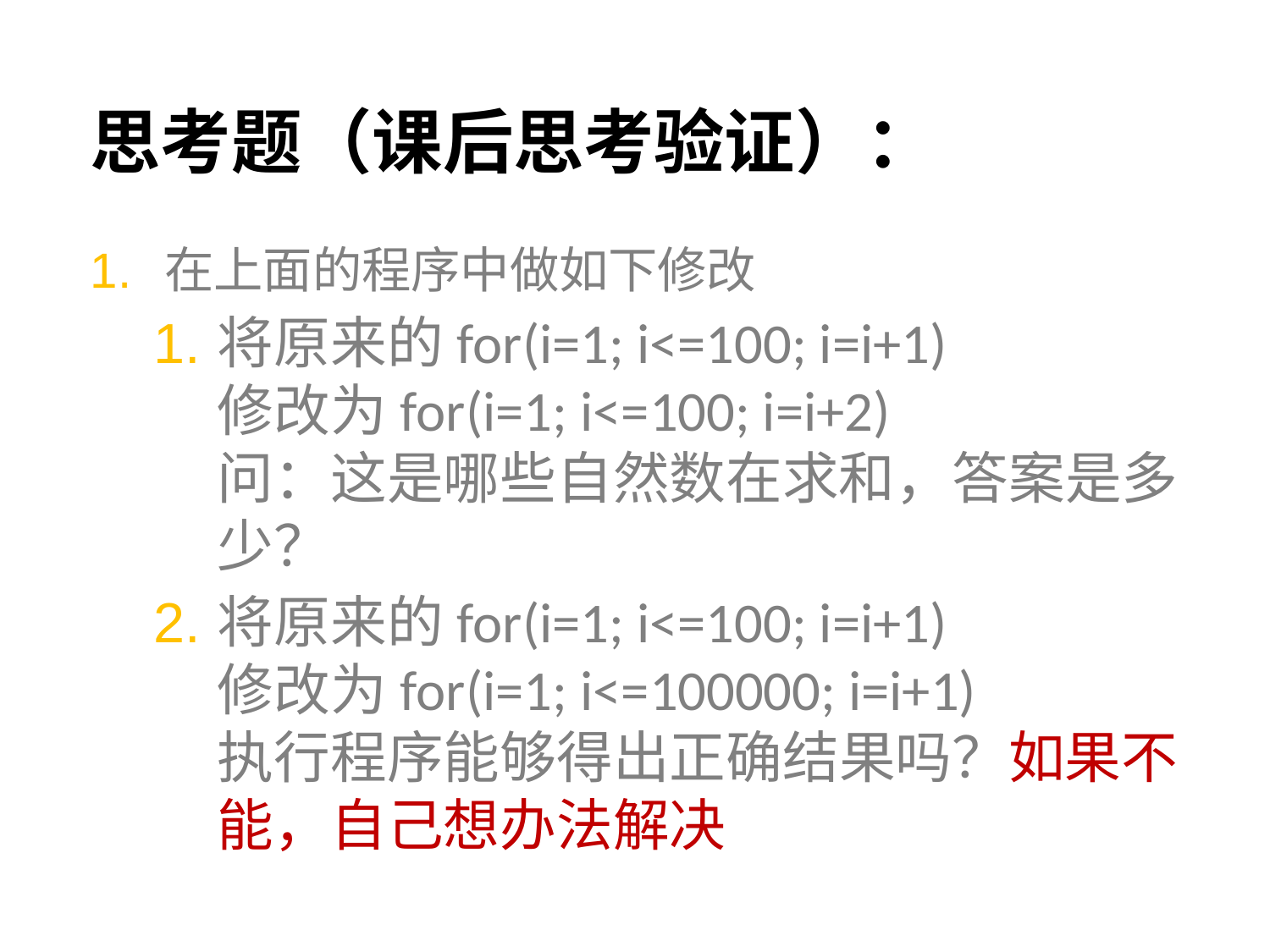

# 思考题（课后思考验证）：
在上面的程序中做如下修改
将原来的for(i=1; i<=100; i=i+1)
修改为for(i=1; i<=100; i=i+2)
问：这是哪些自然数在求和，答案是多少？
将原来的for(i=1; i<=100; i=i+1)
修改为for(i=1; i<=100000; i=i+1)
执行程序能够得出正确结果吗？如果不能，自己想办法解决